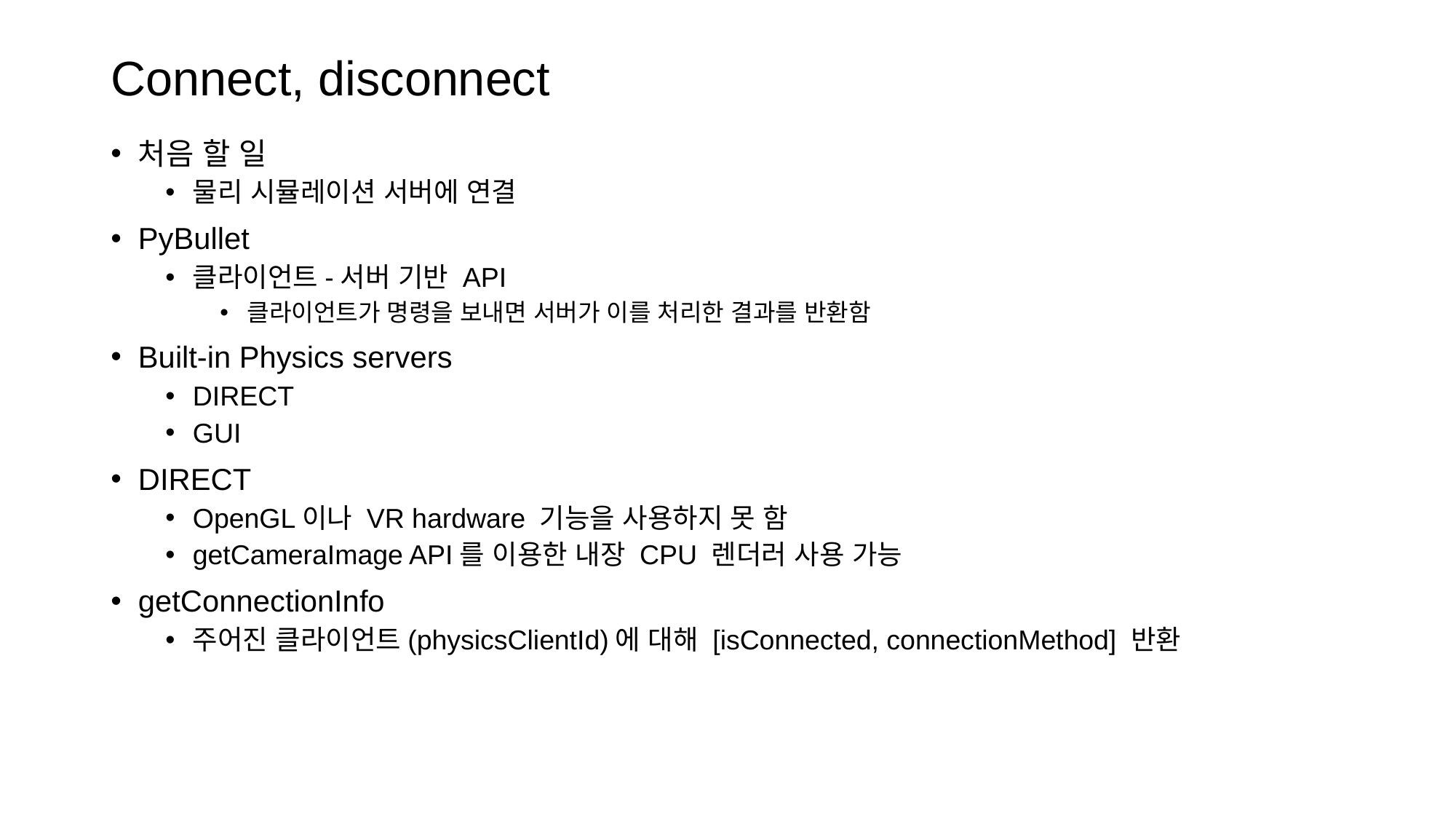

# Connect, disconnect
처음 할 일
물리 시뮬레이션 서버에 연결
PyBullet
클라이언트-서버 기반 API
클라이언트가 명령을 보내면 서버가 이를 처리한 결과를 반환함
Built-in Physics servers
DIRECT
GUI
DIRECT
OpenGL이나 VR hardware 기능을 사용하지 못 함
getCameraImage API를 이용한 내장 CPU 렌더러 사용 가능
getConnectionInfo
주어진 클라이언트(physicsClientId)에 대해 [isConnected, connectionMethod] 반환